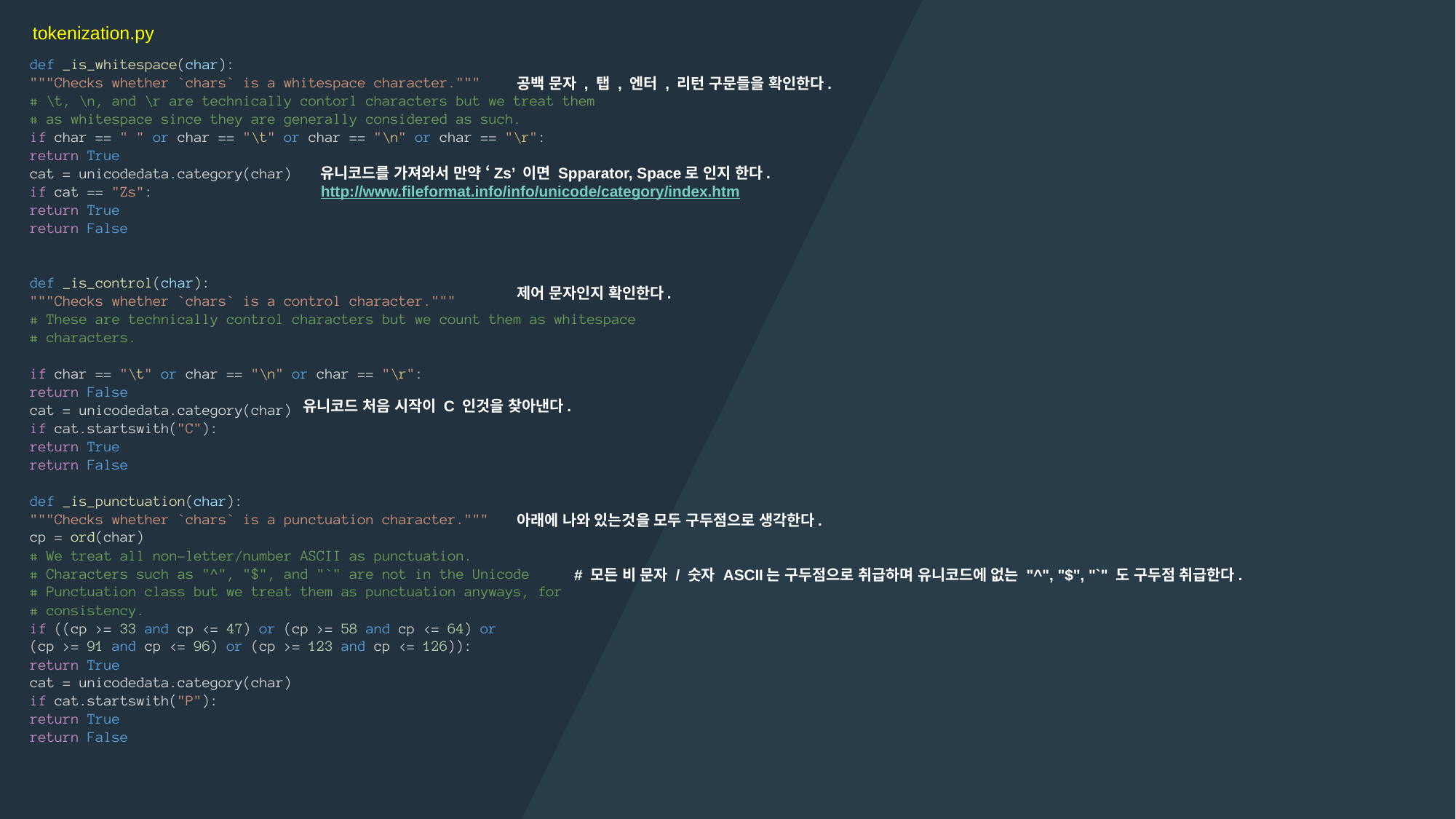

tokenization.py
def _is_whitespace(char):
"""Checks whether `chars` is a whitespace character."""
# \t, \n, and \r are technically contorl characters but we treat them
# as whitespace since they are generally considered as such.
if char == " " or char == "\t" or char == "\n" or char == "\r":
return True
cat = unicodedata.category(char)
if cat == "Zs":
return True
return False
def _is_control(char):
"""Checks whether `chars` is a control character."""
# These are technically control characters but we count them as whitespace
# characters.
if char == "\t" or char == "\n" or char == "\r":
return False
cat = unicodedata.category(char)
if cat.startswith("C"):
return True
return False
def _is_punctuation(char):
"""Checks whether `chars` is a punctuation character."""
cp = ord(char)
# We treat all non-letter/number ASCII as punctuation.
# Characters such as "^", "$", and "`" are not in the Unicode
# Punctuation class but we treat them as punctuation anyways, for
# consistency.
if ((cp >= 33 and cp <= 47) or (cp >= 58 and cp <= 64) or
(cp >= 91 and cp <= 96) or (cp >= 123 and cp <= 126)):
return True
cat = unicodedata.category(char)
if cat.startswith("P"):
return True
return False
공백 문자 , 탭 , 엔터 , 리턴 구문들을 확인한다.
유니코드를 가져와서 만약 ‘Zs’ 이면 Spparator, Space로 인지 한다.
http://www.fileformat.info/info/unicode/category/index.htm
제어 문자인지 확인한다.
유니코드 처음 시작이 C 인것을 찾아낸다.
아래에 나와 있는것을 모두 구두점으로 생각한다.
# 모든 비 문자 / 숫자 ASCII는 구두점으로 취급하며 유니코드에 없는 "^", "$", "`" 도 구두점 취급한다.